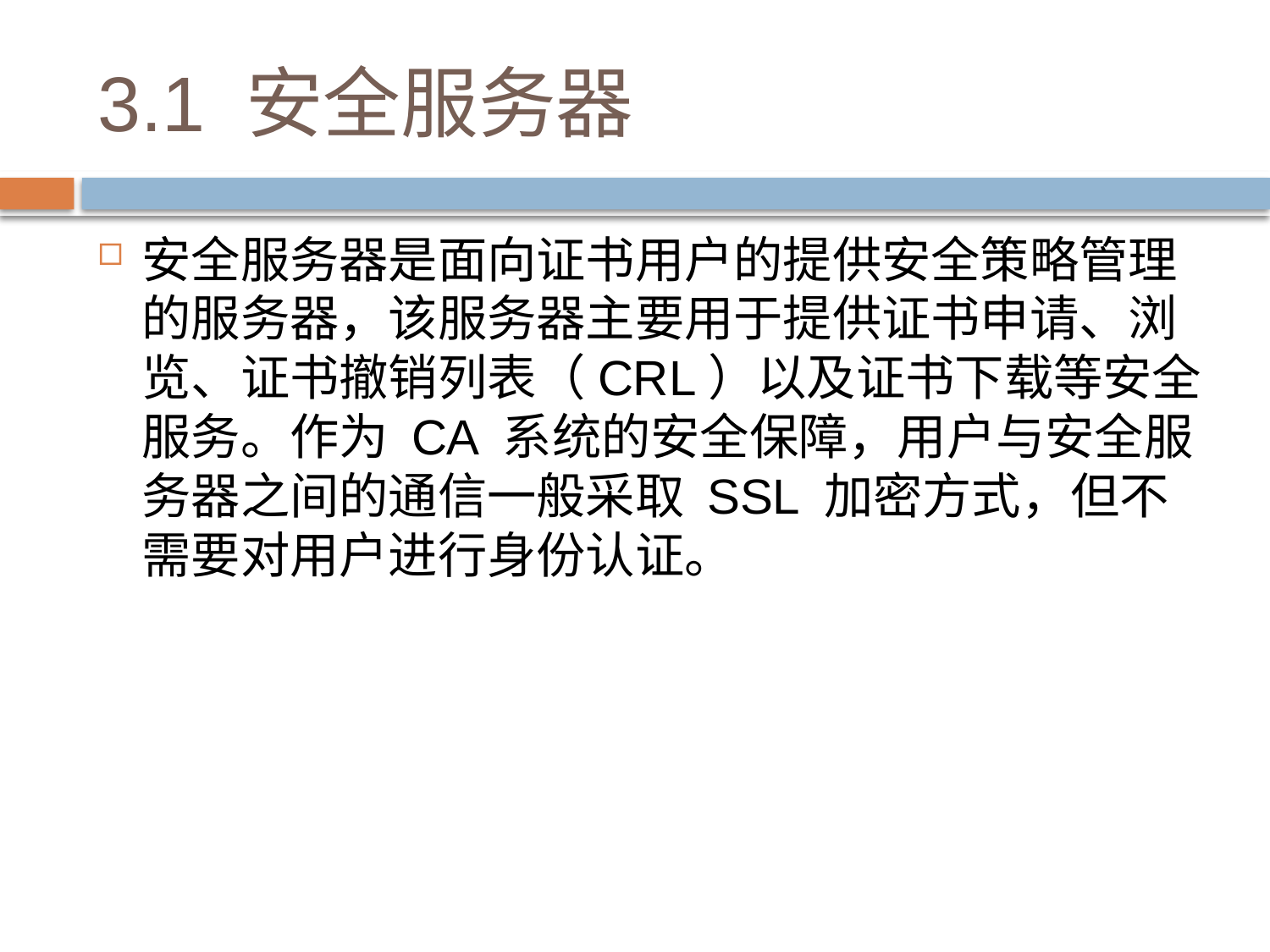

# 3.1 安全服务器
安全服务器是面向证书用户的提供安全策略管理的服务器，该服务器主要用于提供证书申请、浏览、证书撤销列表（CRL）以及证书下载等安全服务。作为 CA 系统的安全保障，用户与安全服务器之间的通信一般采取 SSL 加密方式，但不需要对用户进行身份认证。